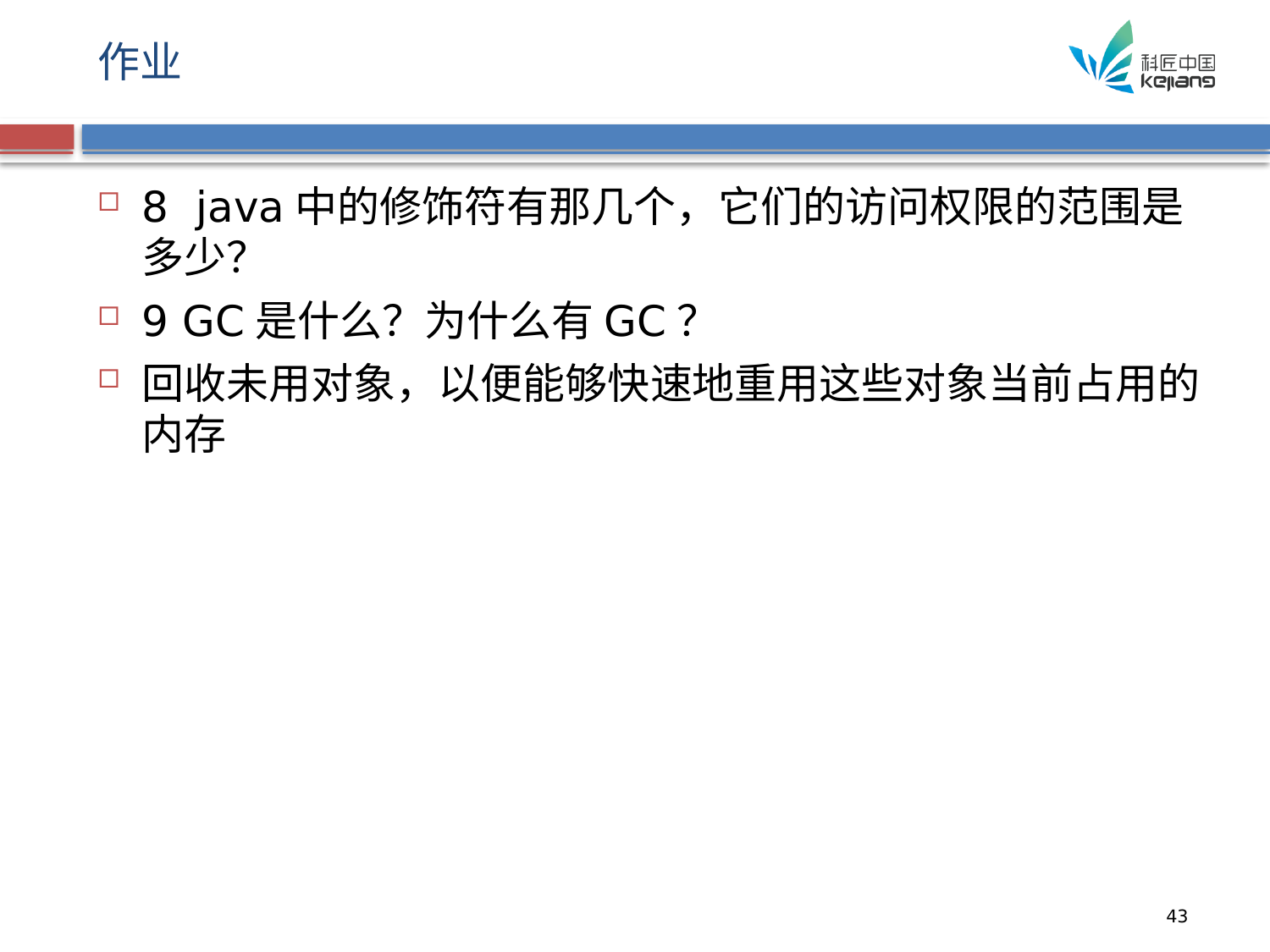

# 作业
8  java中的修饰符有那几个，它们的访问权限的范围是多少？
9 GC是什么？为什么有GC？
回收未用对象，以便能够快速地重用这些对象当前占用的内存
43